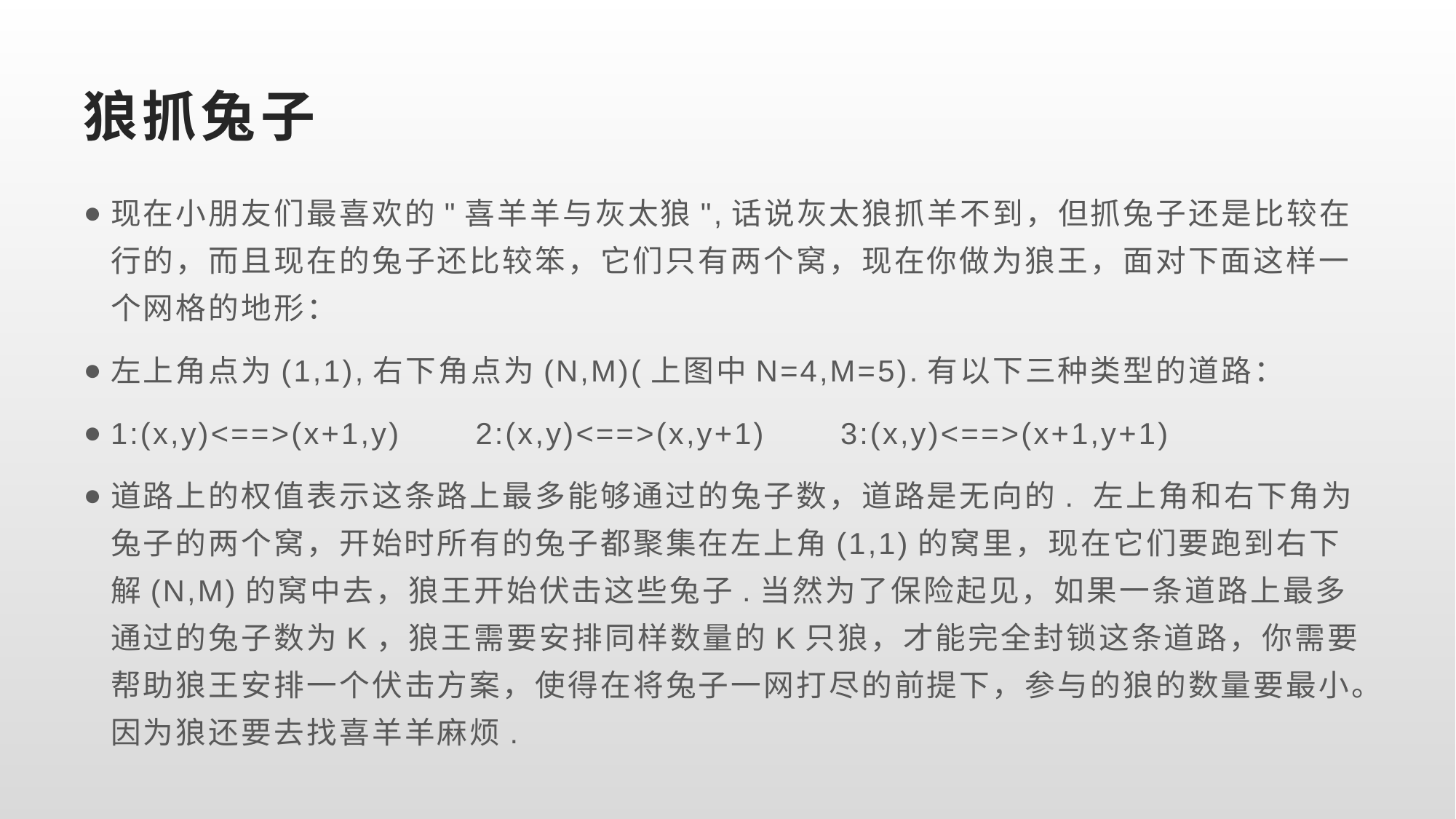

# 狼抓兔子
现在小朋友们最喜欢的"喜羊羊与灰太狼",话说灰太狼抓羊不到，但抓兔子还是比较在行的，而且现在的兔子还比较笨，它们只有两个窝，现在你做为狼王，面对下面这样一个网格的地形：
左上角点为(1,1),右下角点为(N,M)(上图中N=4,M=5).有以下三种类型的道路：
1:(x,y)<==>(x+1,y)       2:(x,y)<==>(x,y+1)       3:(x,y)<==>(x+1,y+1)
道路上的权值表示这条路上最多能够通过的兔子数，道路是无向的. 左上角和右下角为兔子的两个窝，开始时所有的兔子都聚集在左上角(1,1)的窝里，现在它们要跑到右下解(N,M)的窝中去，狼王开始伏击这些兔子.当然为了保险起见，如果一条道路上最多通过的兔子数为K，狼王需要安排同样数量的K只狼，才能完全封锁这条道路，你需要帮助狼王安排一个伏击方案，使得在将兔子一网打尽的前提下，参与的狼的数量要最小。因为狼还要去找喜羊羊麻烦.